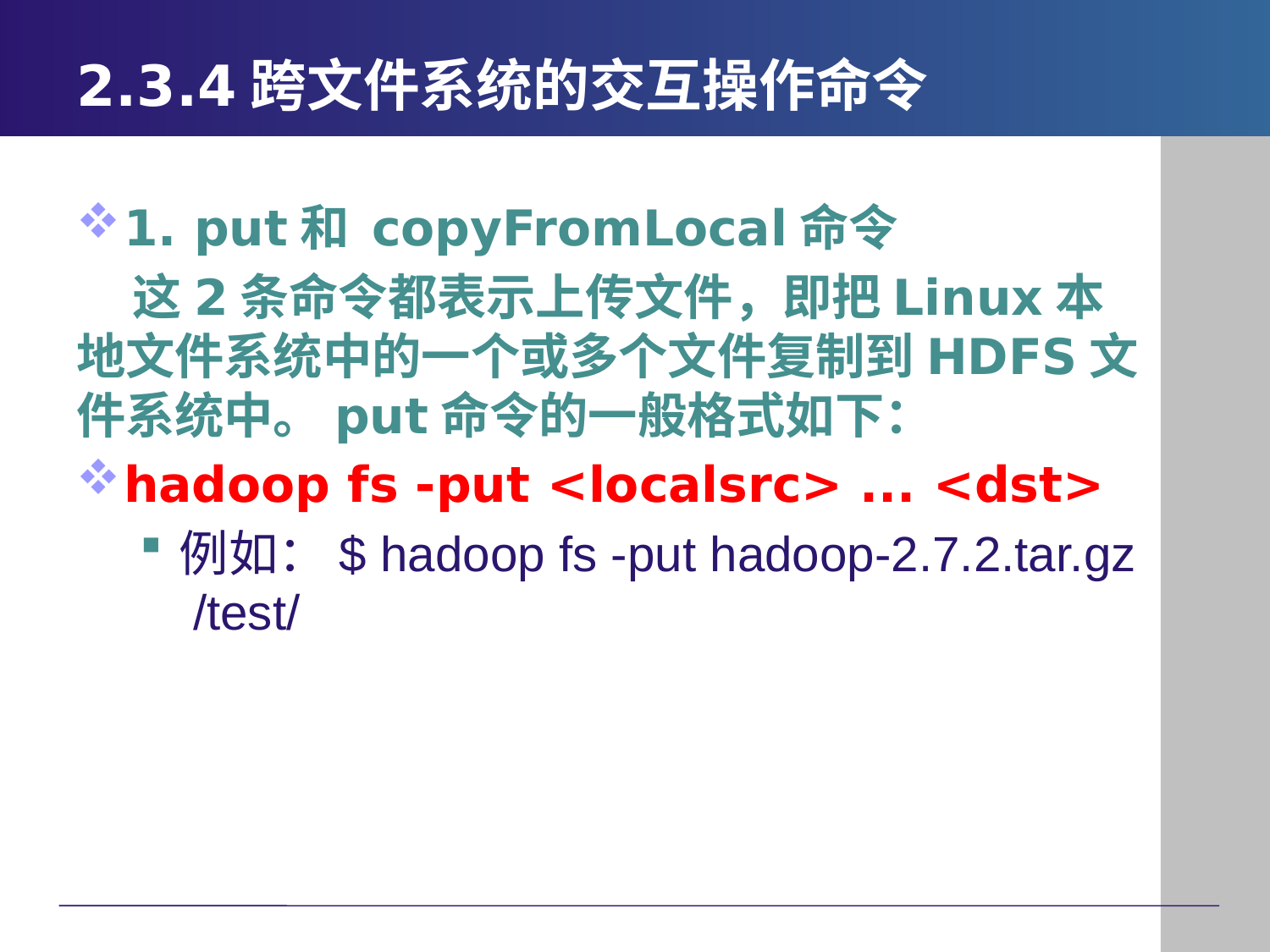

# 2.3.4跨文件系统的交互操作命令
1. put和 copyFromLocal命令
    这2条命令都表示上传文件，即把Linux本地文件系统中的一个或多个文件复制到HDFS文件系统中。put命令的一般格式如下：
hadoop fs -put <localsrc> ... <dst>
例如：$ hadoop fs -put hadoop-2.7.2.tar.gz  /test/